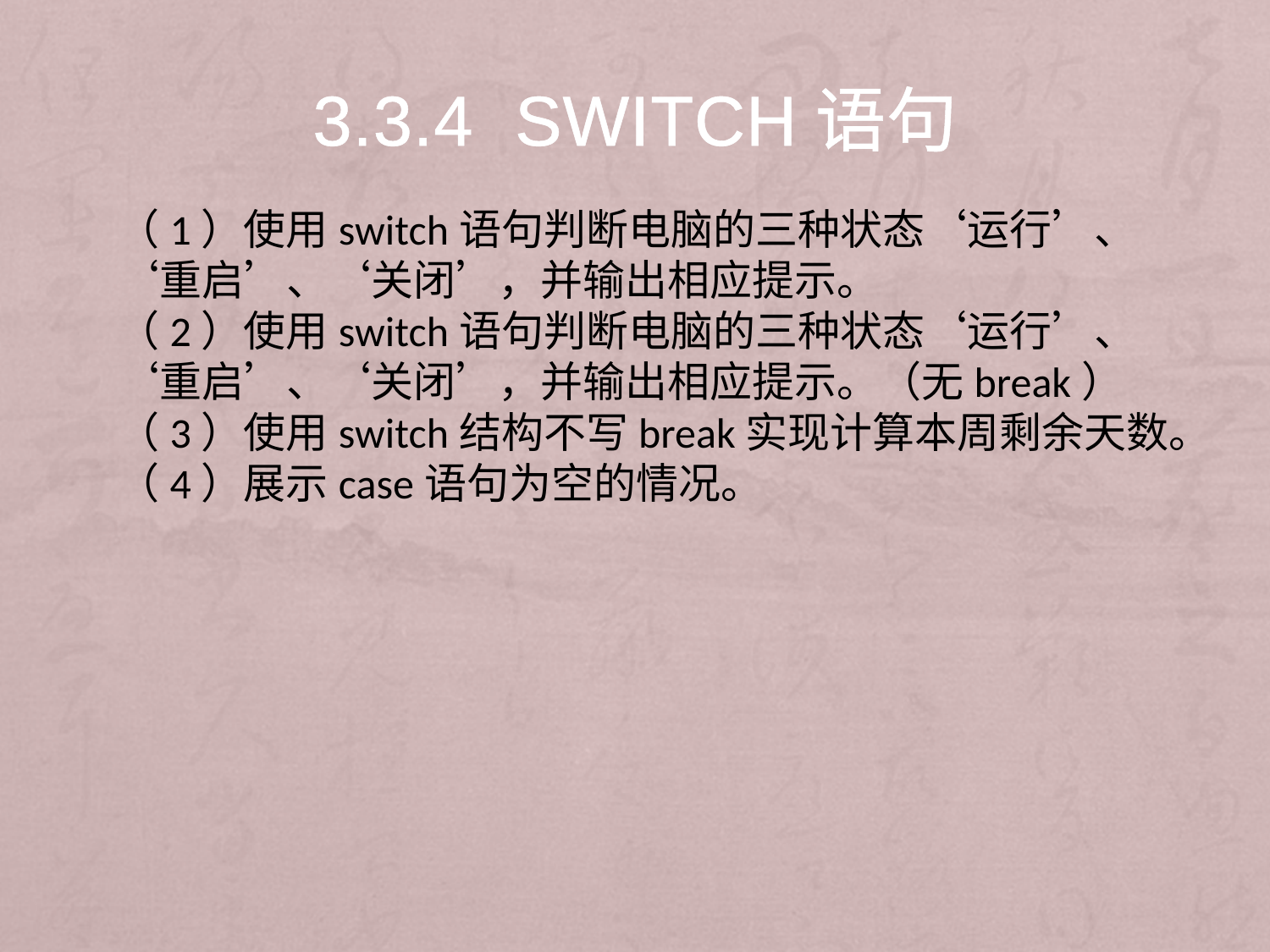

# 3.3.4  switch语句
（1）使用switch语句判断电脑的三种状态‘运行’、‘重启’、‘关闭’，并输出相应提示。
（2）使用switch语句判断电脑的三种状态‘运行’、‘重启’、‘关闭’，并输出相应提示。（无break）
（3）使用switch结构不写break实现计算本周剩余天数。
（4）展示case语句为空的情况。